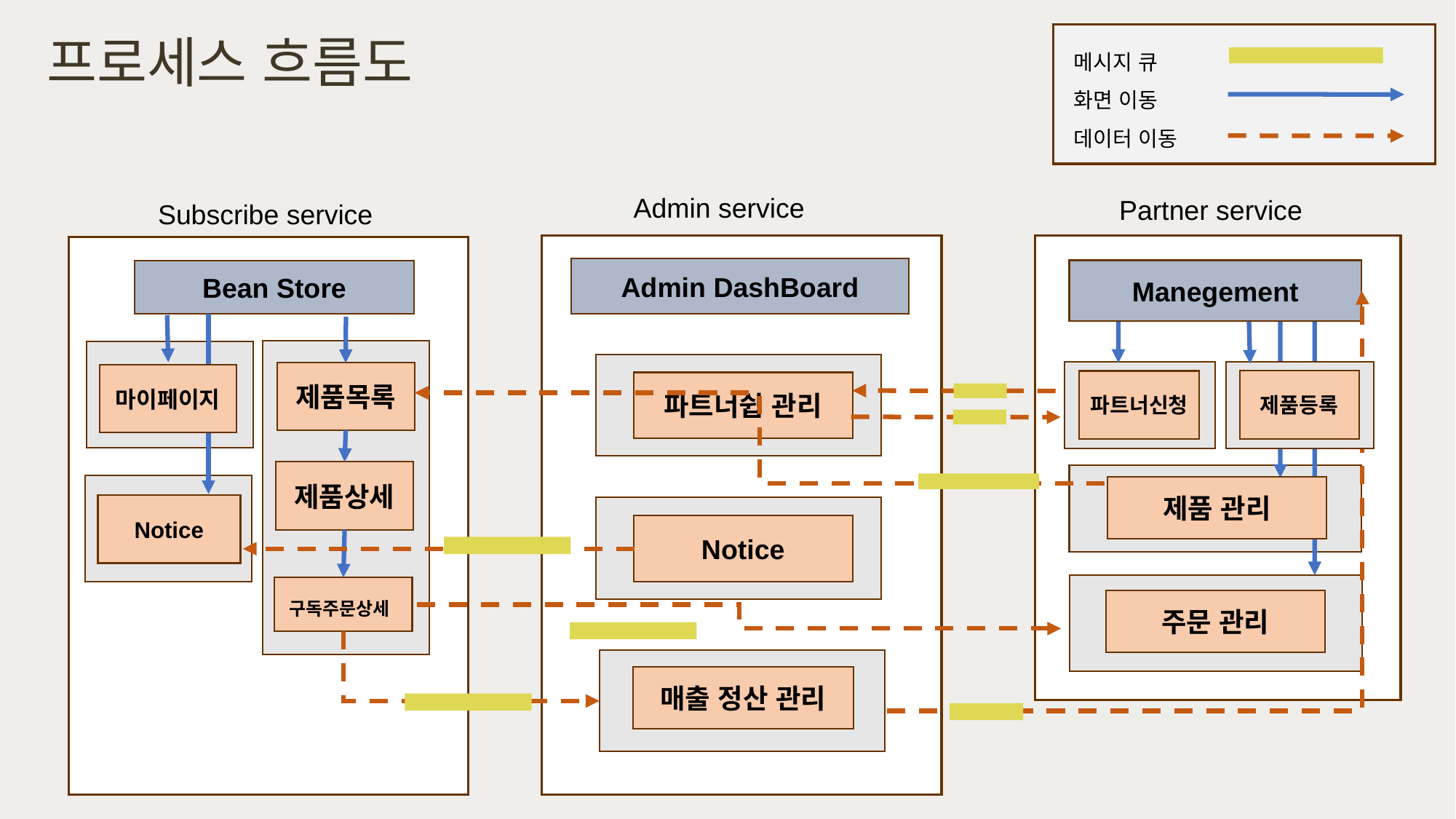

# 프로세스 흐름도

메시지 큐
화면 이동
데이터 이동

Admin service
Partner service
Subscribe service

Admin DashBoard
Manegement
Bean Store

제품목록
마이페이지
제품등록
파트너신청
파트너쉽 관리

제품상세

제품 관리
Notice

Notice

구독주문상세
주문 관리

매출 정산 관리